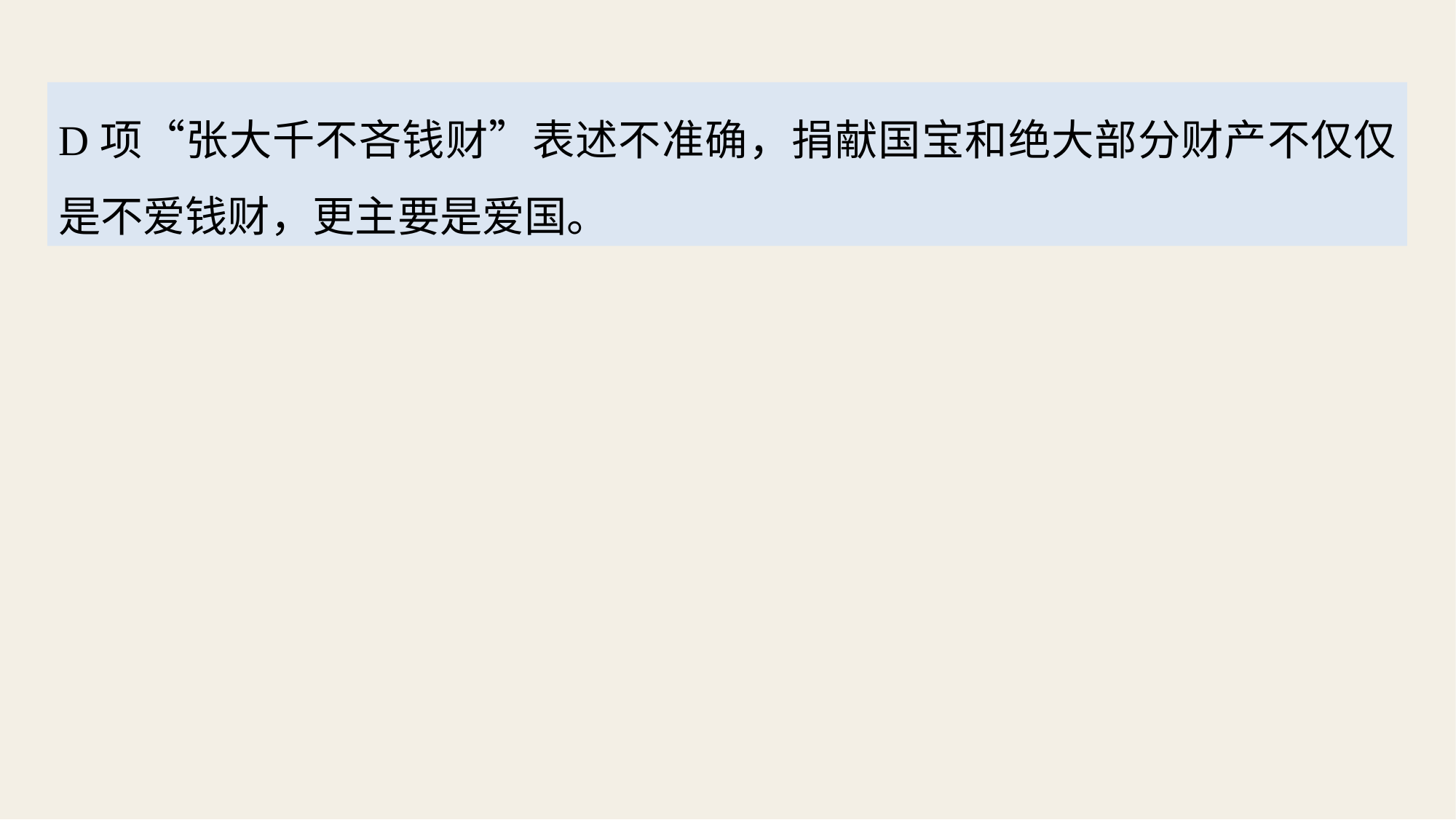

D项“张大千不吝钱财”表述不准确，捐献国宝和绝大部分财产不仅仅是不爱钱财，更主要是爱国。